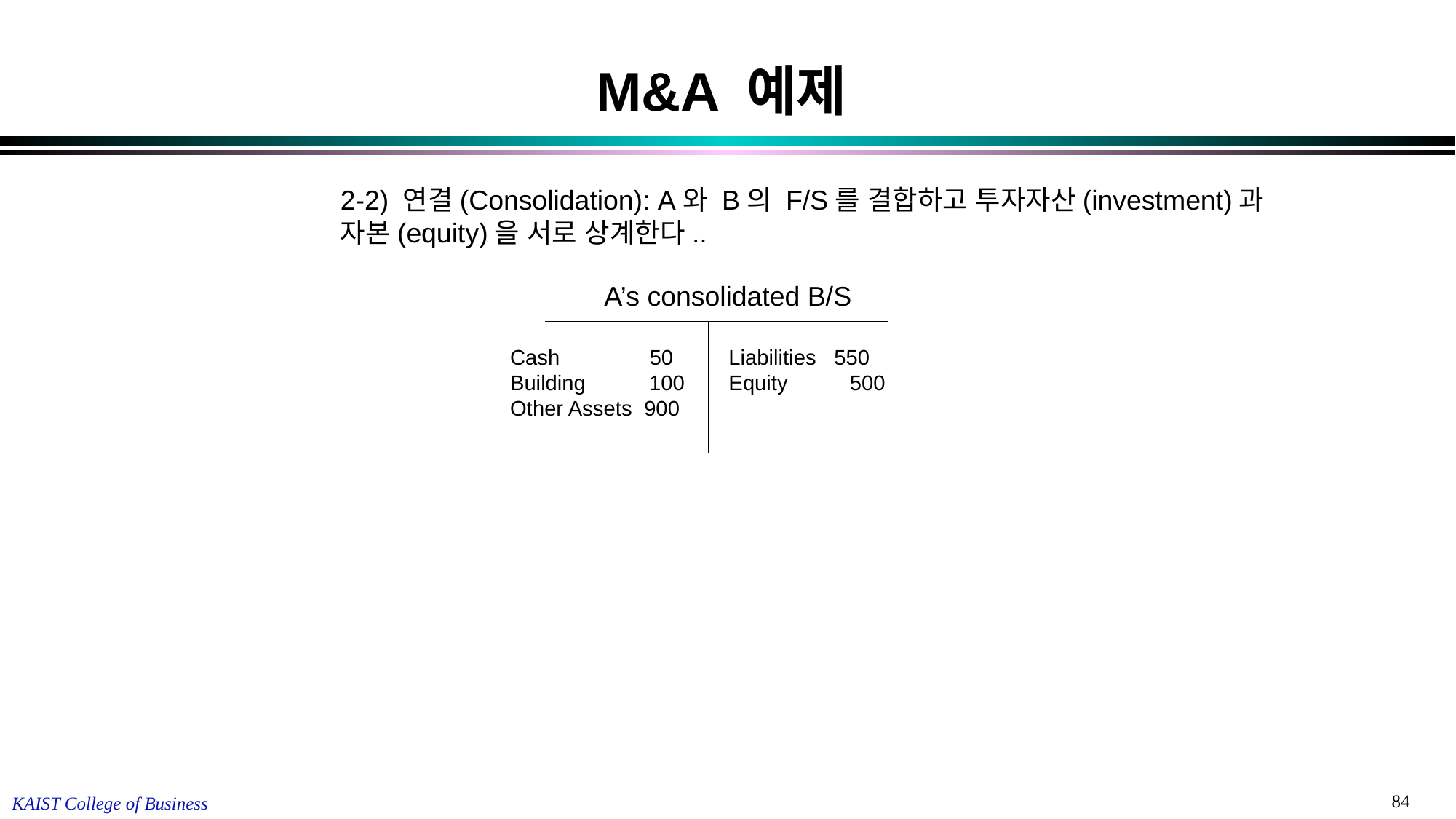

# M&A 예제
2-2) 연결(Consolidation): A와 B의 F/S를 결합하고 투자자산(investment)과
자본(equity)을 서로 상계한다..
A’s consolidated B/S
Cash               50
Building	     100
Other Assets  900
Liabilities   550
Equity	  500